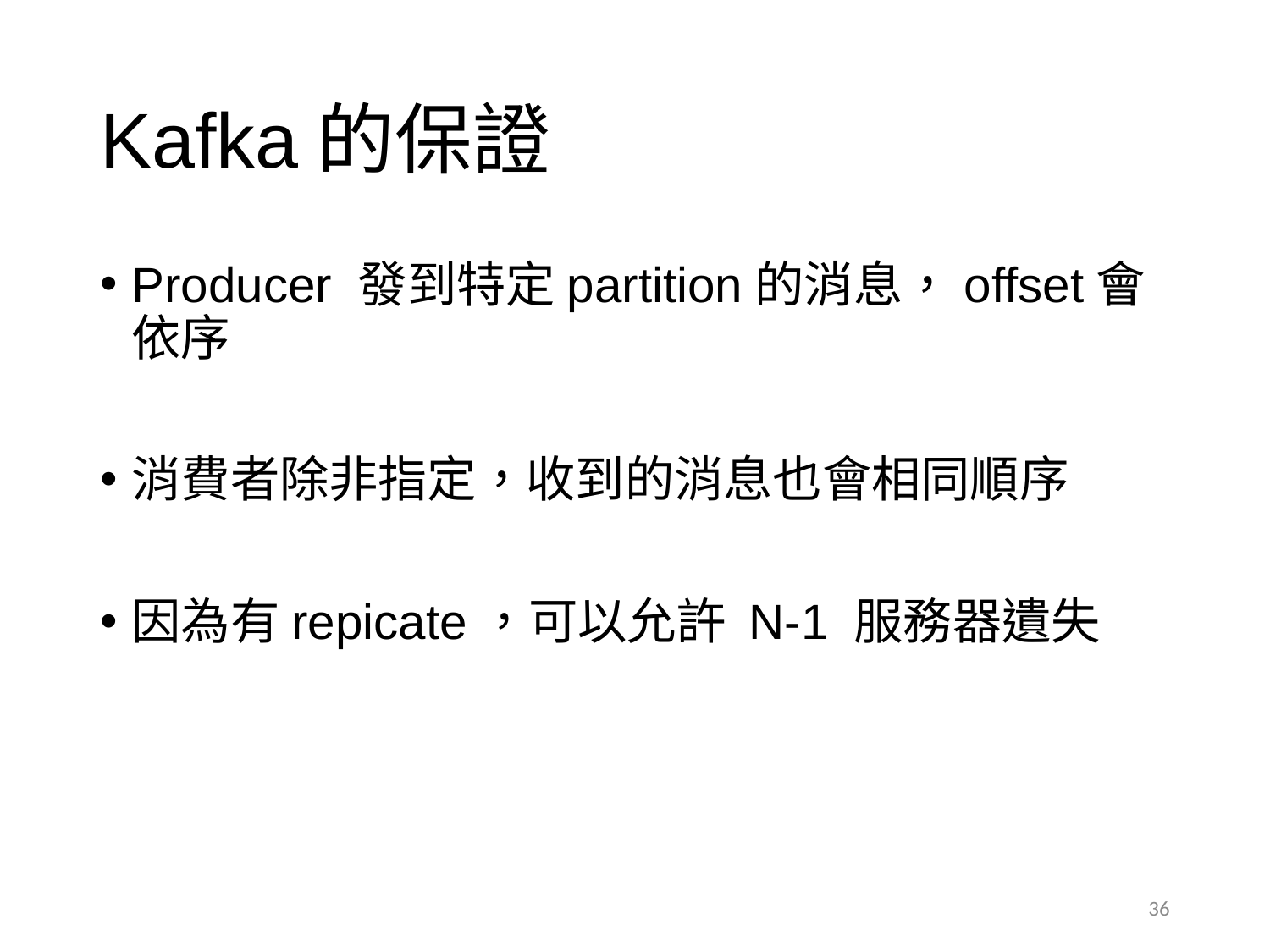

# Kafka的保證
Producer 發到特定partition的消息，offset會依序

消費者除非指定，收到的消息也會相同順序

因為有repicate，可以允許 N-1 服務器遺失
36